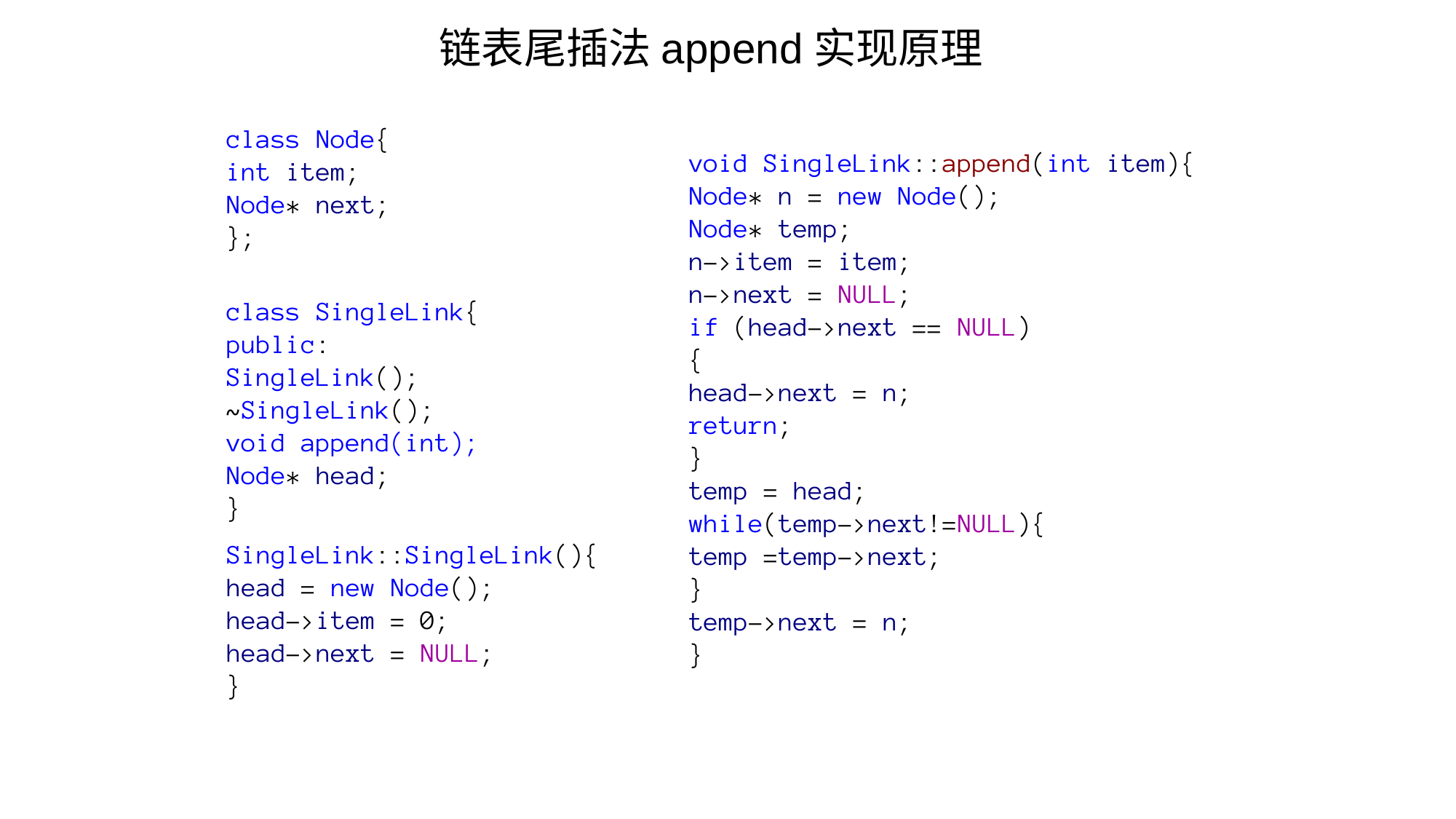

链表尾插法append实现原理
class Node{
int item;
Node* next;
};
void SingleLink::append(int item){
Node* n = new Node();
Node* temp;
n->item = item;
n->next = NULL;
if (head->next == NULL)
{
head->next = n;
return;
}
temp = head;
while(temp->next!=NULL){
temp =temp->next;
}
temp->next = n;
}
class SingleLink{
public:
SingleLink();
~SingleLink();
void append(int);
Node* head;
}
SingleLink::SingleLink(){
head = new Node();
head->item = 0;
head->next = NULL;
}